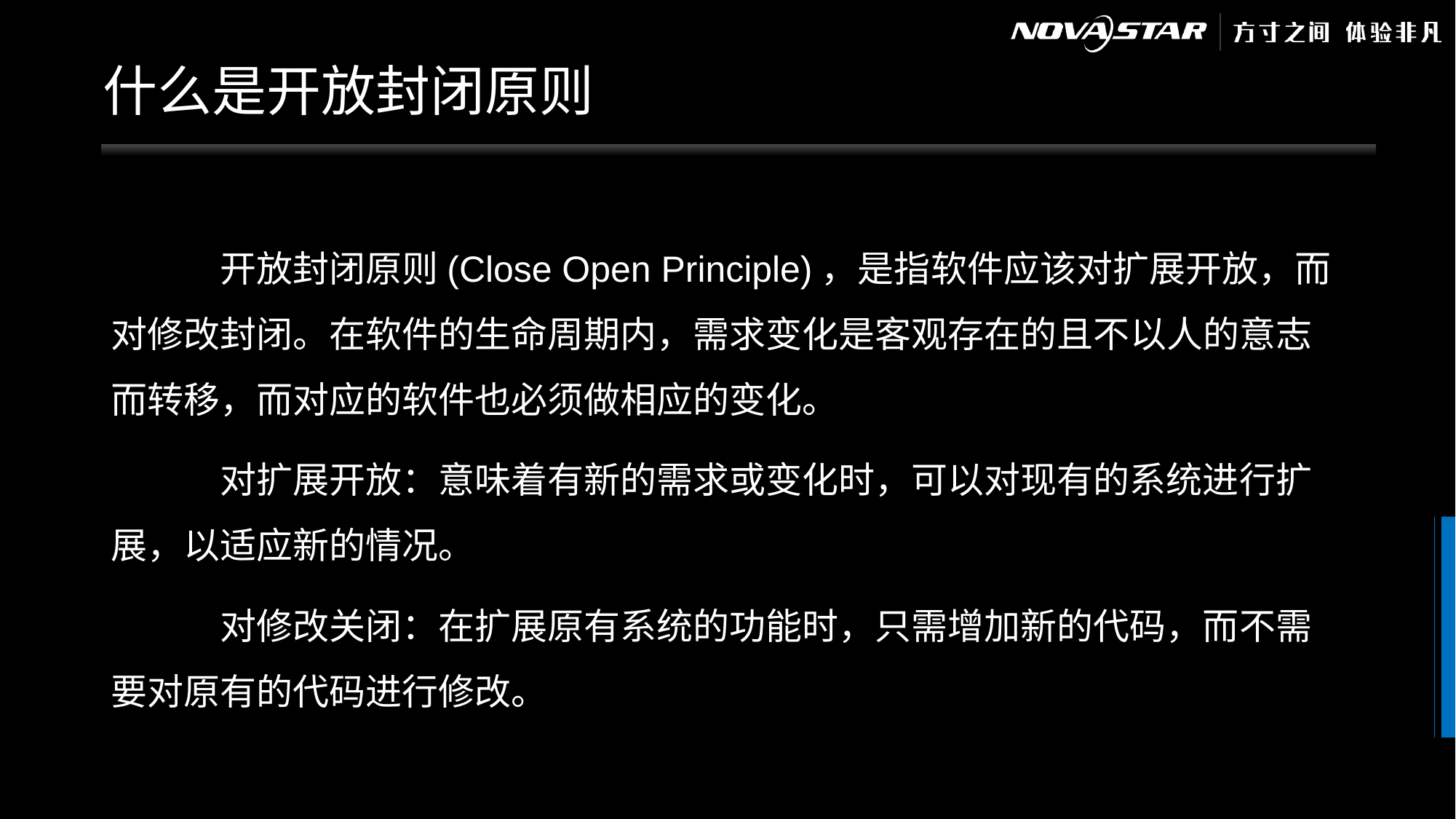

# 什么是开放封闭原则

	开放封闭原则(Close Open Principle)，是指软件应该对扩展开放，而对修改封闭。在软件的生命周期内，需求变化是客观存在的且不以人的意志而转移，而对应的软件也必须做相应的变化。
	对扩展开放：意味着有新的需求或变化时，可以对现有的系统进行扩展，以适应新的情况。
	对修改关闭：在扩展原有系统的功能时，只需增加新的代码，而不需要对原有的代码进行修改。